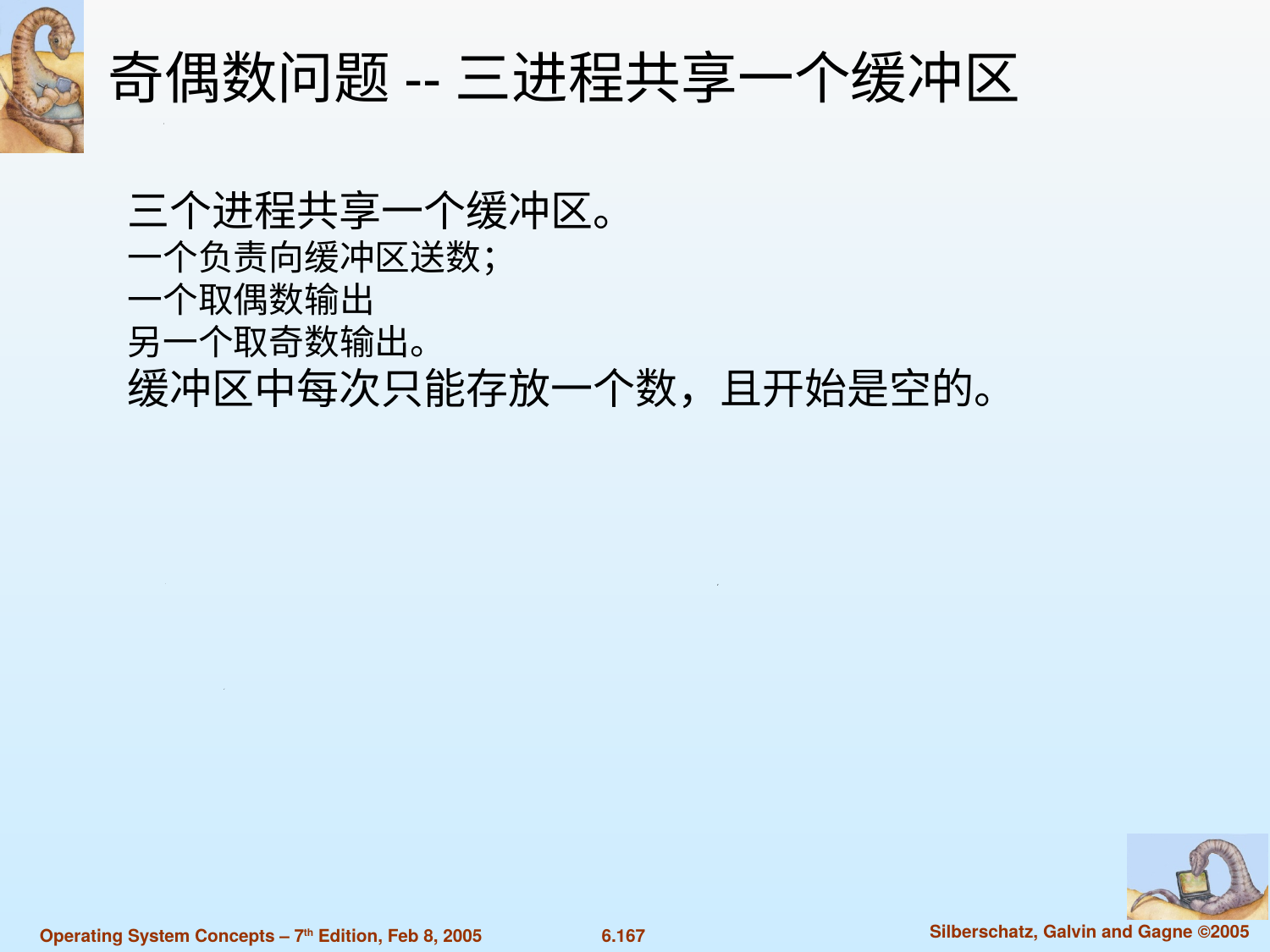

奇偶数问题--三进程共享一个缓冲区
三个进程共享一个缓冲区。
一个负责向缓冲区送数；
一个取偶数输出
另一个取奇数输出。
缓冲区中每次只能存放一个数，且开始是空的。